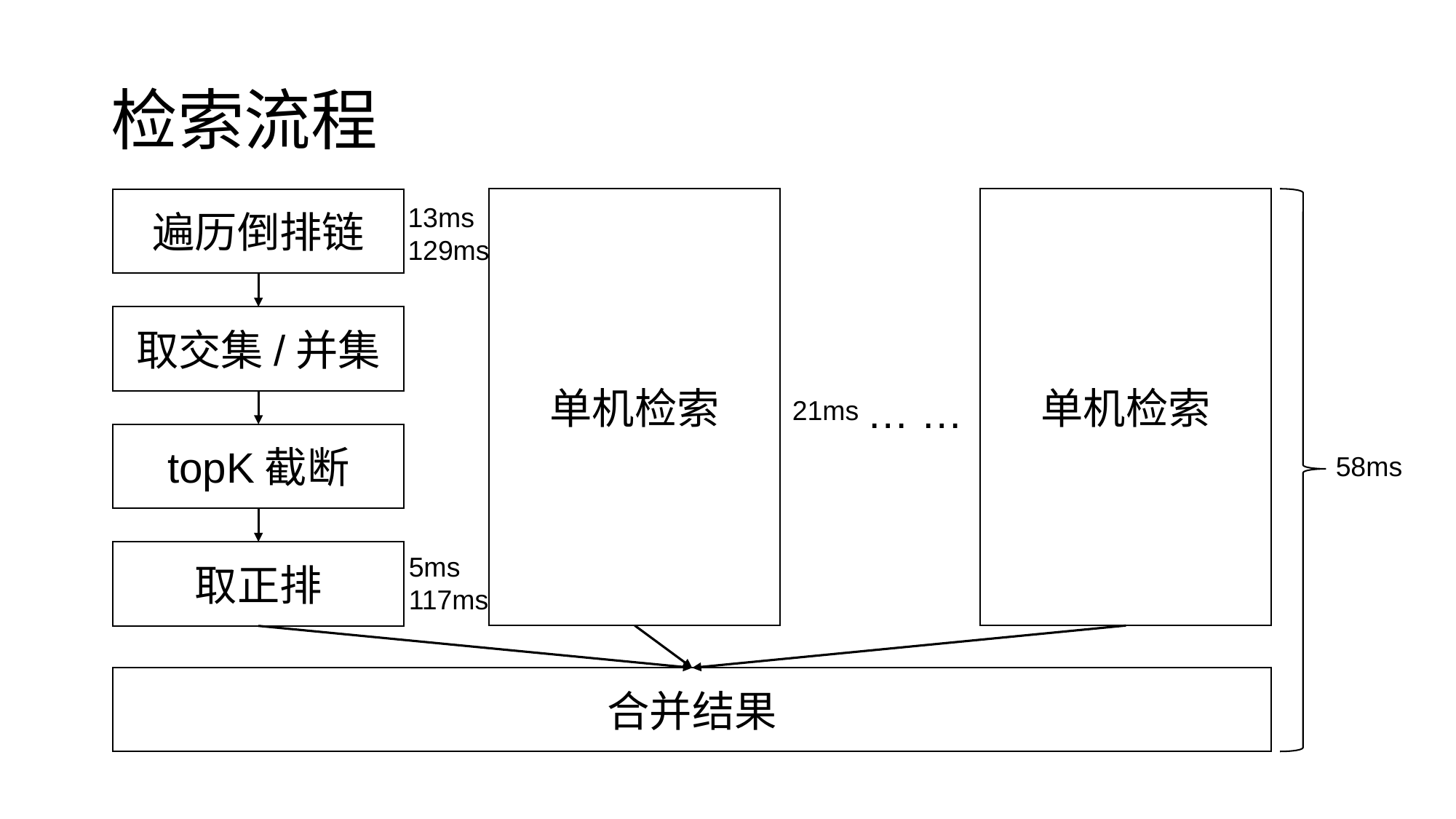

# 检索流程
单机检索
单机检索

遍历倒排链
13ms
129ms
取交集/并集
… …
21ms
topK截断
58ms
取正排
5ms
117ms
合并结果